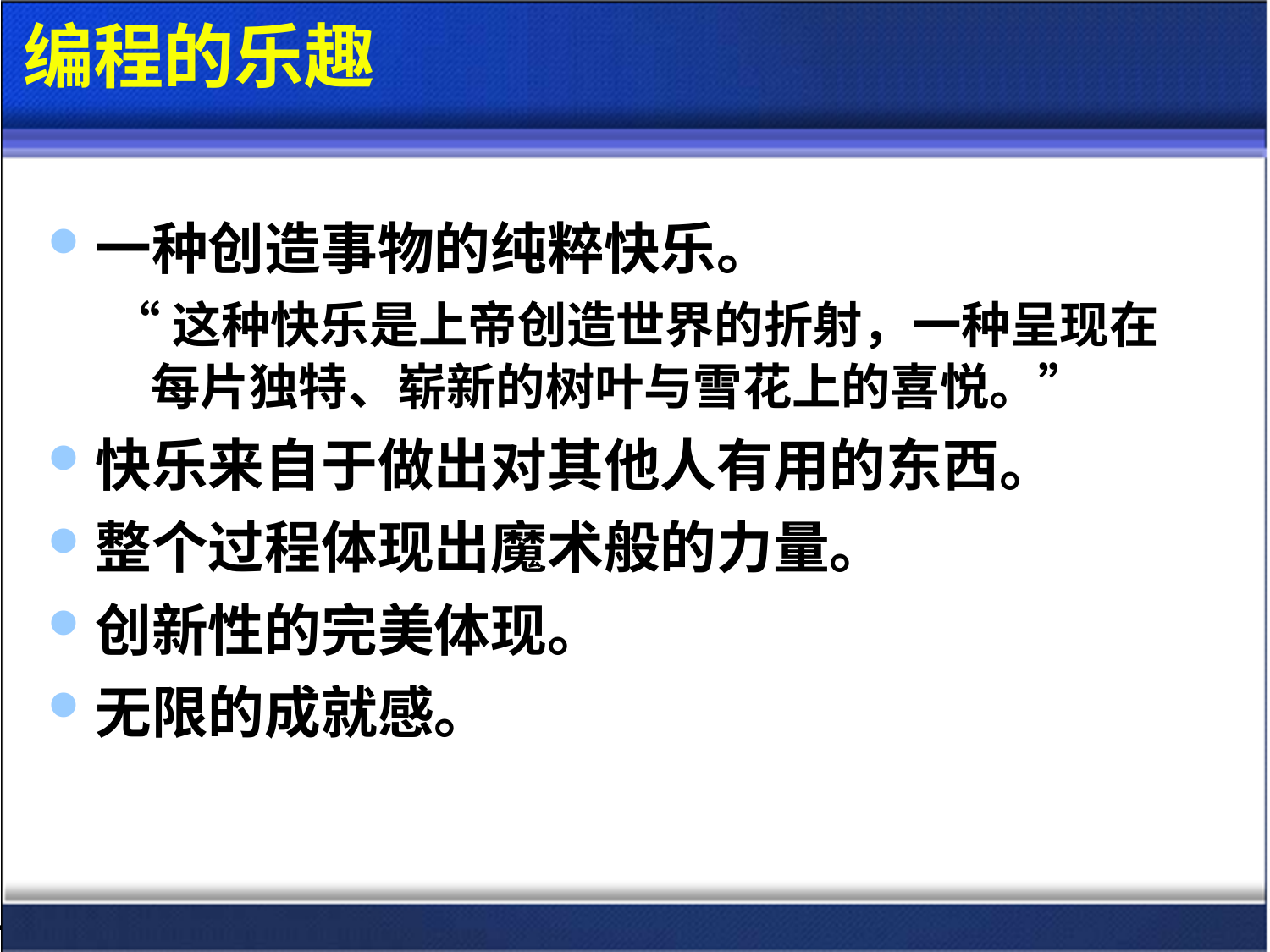

# 编程的乐趣
一种创造事物的纯粹快乐。
“这种快乐是上帝创造世界的折射，一种呈现在每片独特、崭新的树叶与雪花上的喜悦。”
快乐来自于做出对其他人有用的东西。
整个过程体现出魔术般的力量。
创新性的完美体现。
无限的成就感。